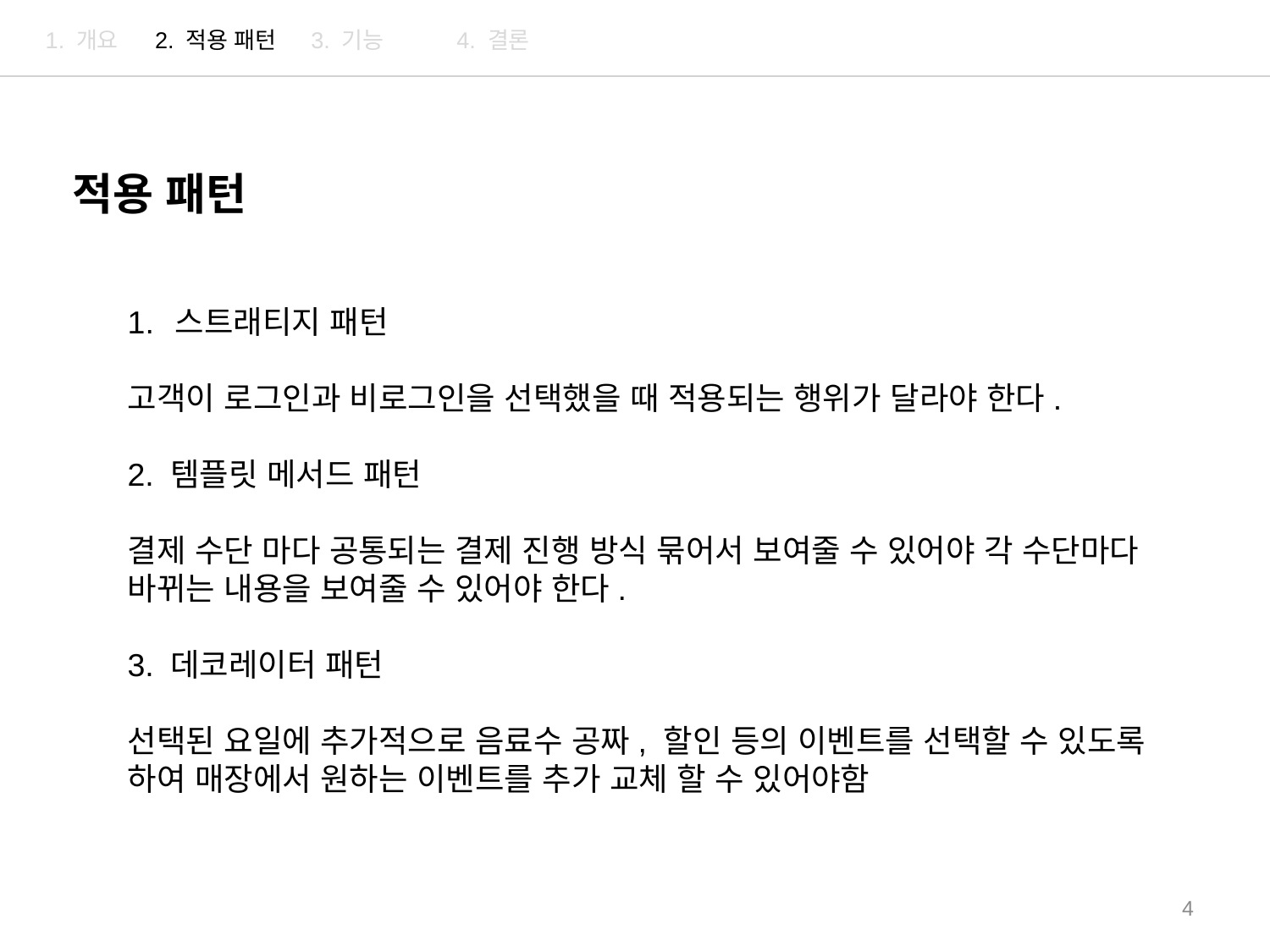

2. 적용 패턴
3. 기능
4. 결론
1. 개요
적용 패턴
스트래티지 패턴

고객이 로그인과 비로그인을 선택했을 때 적용되는 행위가 달라야 한다.

2. 템플릿 메서드 패턴

결제 수단 마다 공통되는 결제 진행 방식 묶어서 보여줄 수 있어야 각 수단마다 바뀌는 내용을 보여줄 수 있어야 한다.

3. 데코레이터 패턴

선택된 요일에 추가적으로 음료수 공짜, 할인 등의 이벤트를 선택할 수 있도록 하여 매장에서 원하는 이벤트를 추가 교체 할 수 있어야함

4